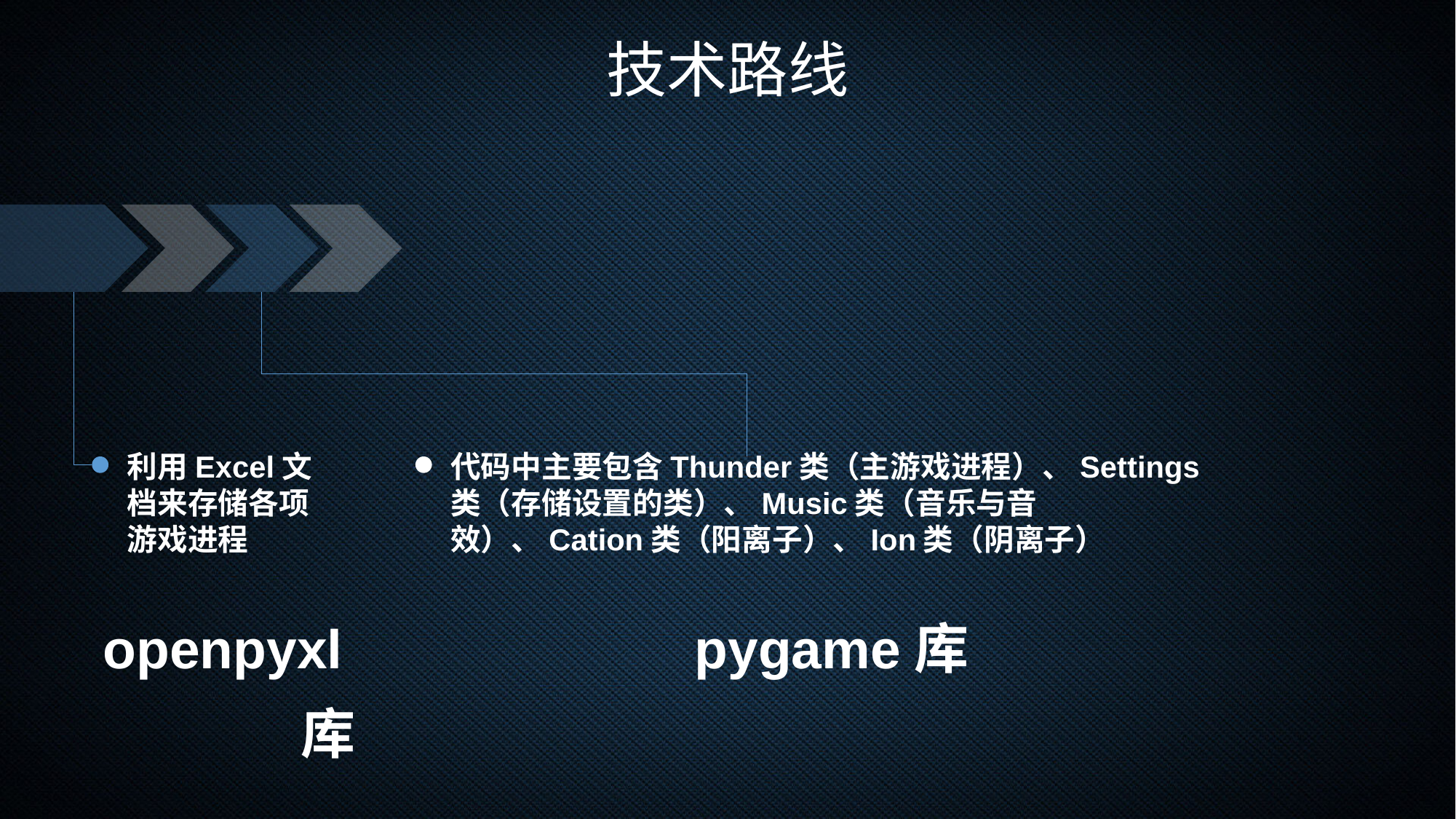

技术路线

利用Excel文档来存储各项游戏进程

代码中主要包含Thunder类（主游戏进程）、Settings类（存储设置的类）、Music类（音乐与音效）、Cation类（阳离子）、Ion类（阴离子）

openpyxl库
pygame库